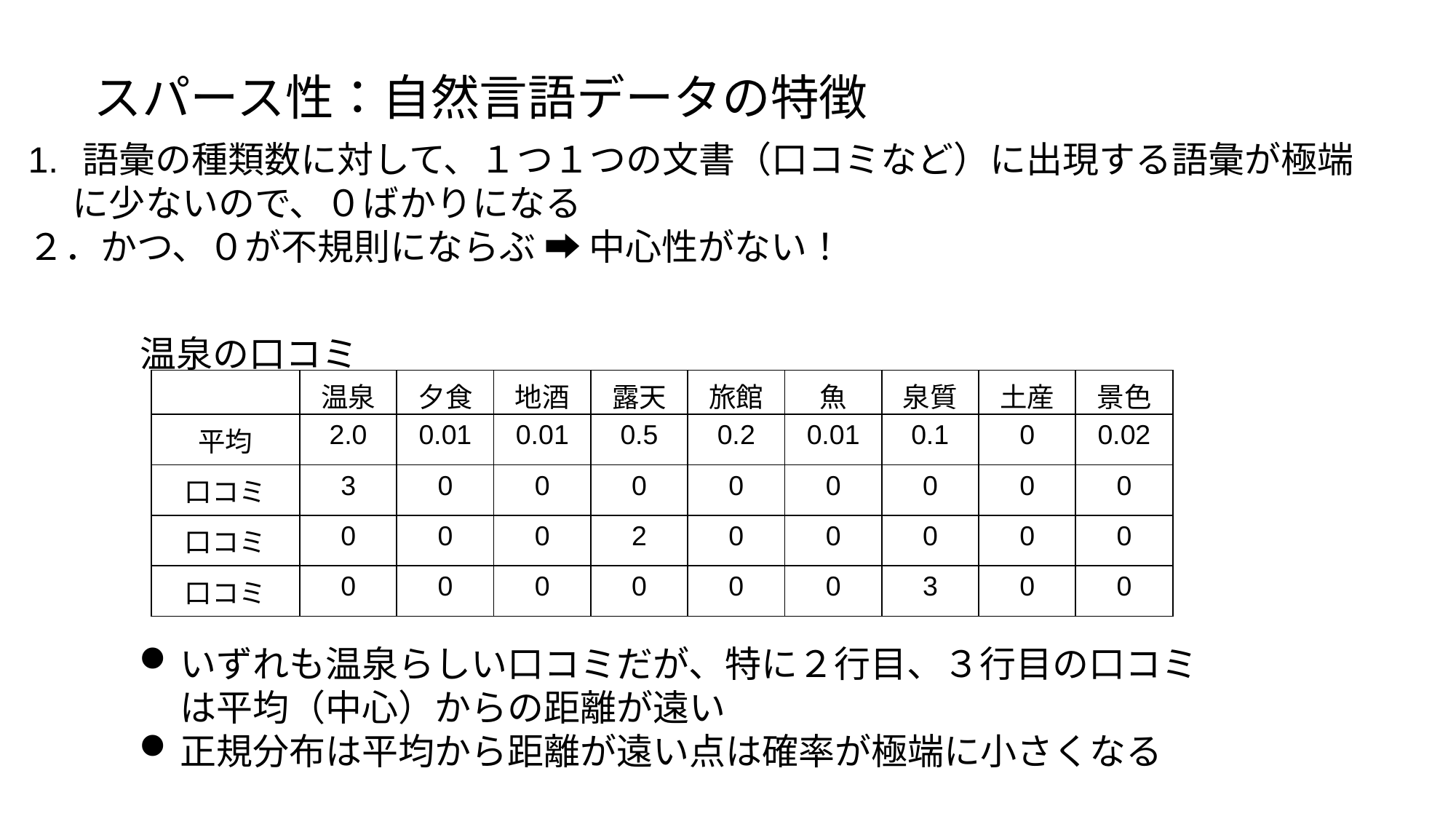

スパース性：自然言語データの特徴
語彙の種類数に対して、１つ１つの文書（口コミなど）に出現する語彙が極端
　 に少ないので、０ばかりになる
２．かつ、０が不規則にならぶ ➡ 中心性がない！
温泉の口コミ
|  | 温泉 | 夕食 | 地酒 | 露天 | 旅館 | 魚 | 泉質 | 土産 | 景色 |
| --- | --- | --- | --- | --- | --- | --- | --- | --- | --- |
| 平均 | 2.0 | 0.01 | 0.01 | 0.5 | 0.2 | 0.01 | 0.1 | 0 | 0.02 |
| --- | --- | --- | --- | --- | --- | --- | --- | --- | --- |
| 口コミ | 3 | 0 | 0 | 0 | 0 | 0 | 0 | 0 | 0 |
| 口コミ | 0 | 0 | 0 | 2 | 0 | 0 | 0 | 0 | 0 |
| 口コミ | 0 | 0 | 0 | 0 | 0 | 0 | 3 | 0 | 0 |
いずれも温泉らしい口コミだが、特に２行目、３行目の口コミは平均（中心）からの距離が遠い
正規分布は平均から距離が遠い点は確率が極端に小さくなる